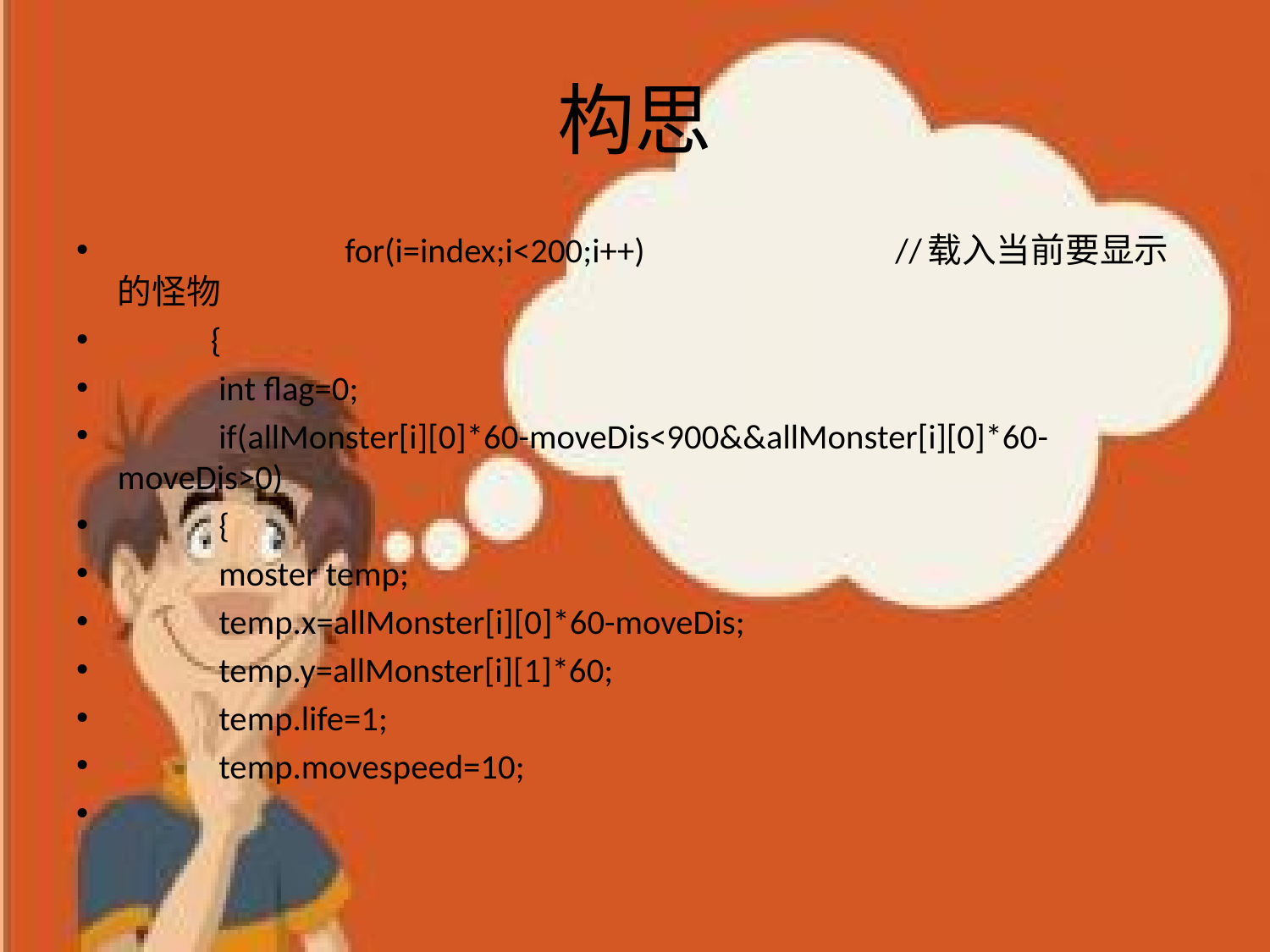

# 构思
                             for(i=index;i<200;i++)                                //载入当前要显示的怪物
	  {
	   int flag=0;
	   if(allMonster[i][0]*60-moveDis<900&&allMonster[i][0]*60-moveDis>0)
	   {
		   moster temp;
		   temp.x=allMonster[i][0]*60-moveDis;
		   temp.y=allMonster[i][1]*60;
		   temp.life=1;
		   temp.movespeed=10;